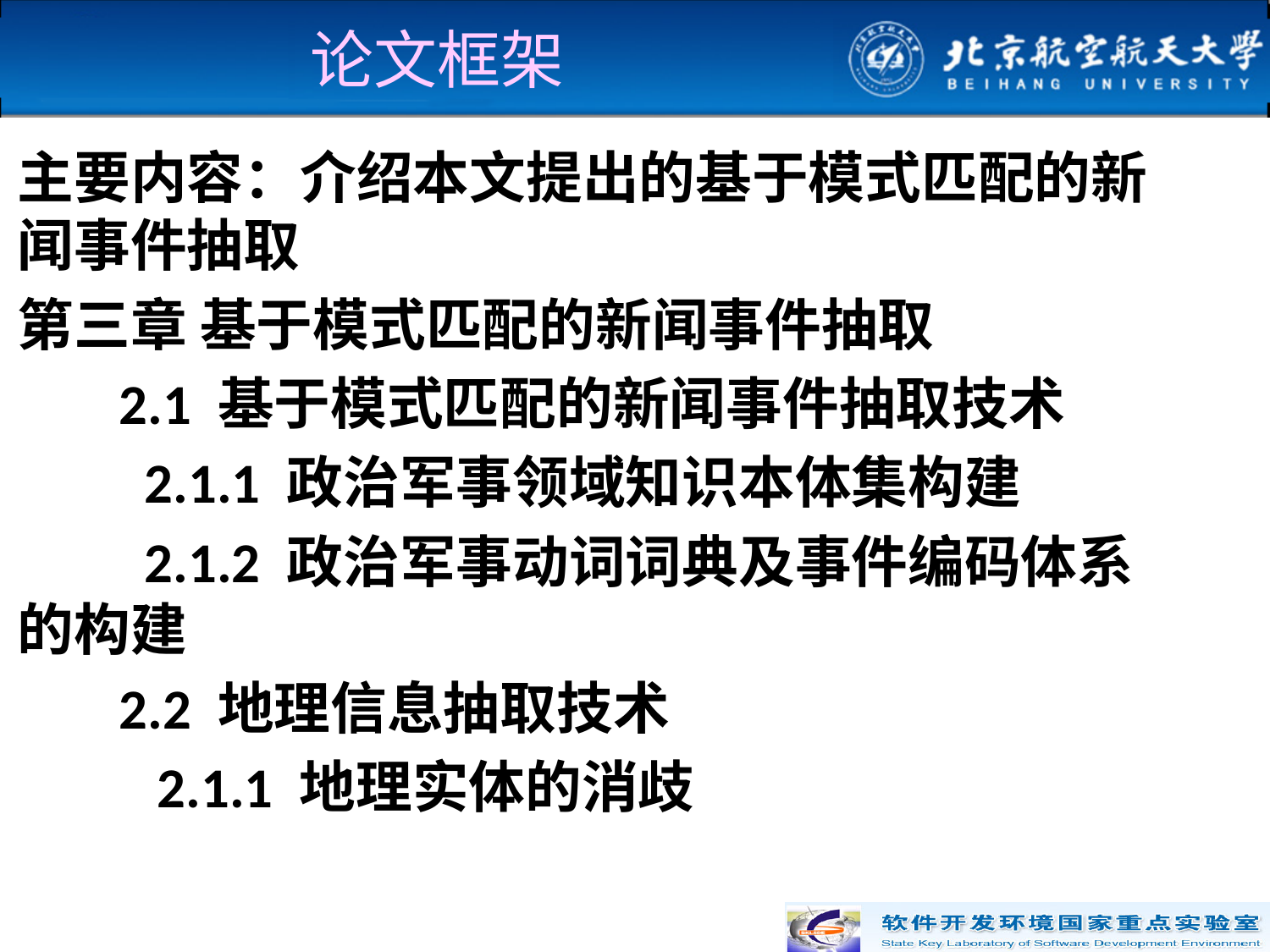

# 论文框架
主要内容：介绍本文提出的基于模式匹配的新闻事件抽取
第三章 基于模式匹配的新闻事件抽取
        2.1 基于模式匹配的新闻事件抽取技术
          2.1.1 政治军事领域知识本体集构建
          2.1.2 政治军事动词词典及事件编码体系的构建
        2.2 地理信息抽取技术
           2.1.1 地理实体的消歧